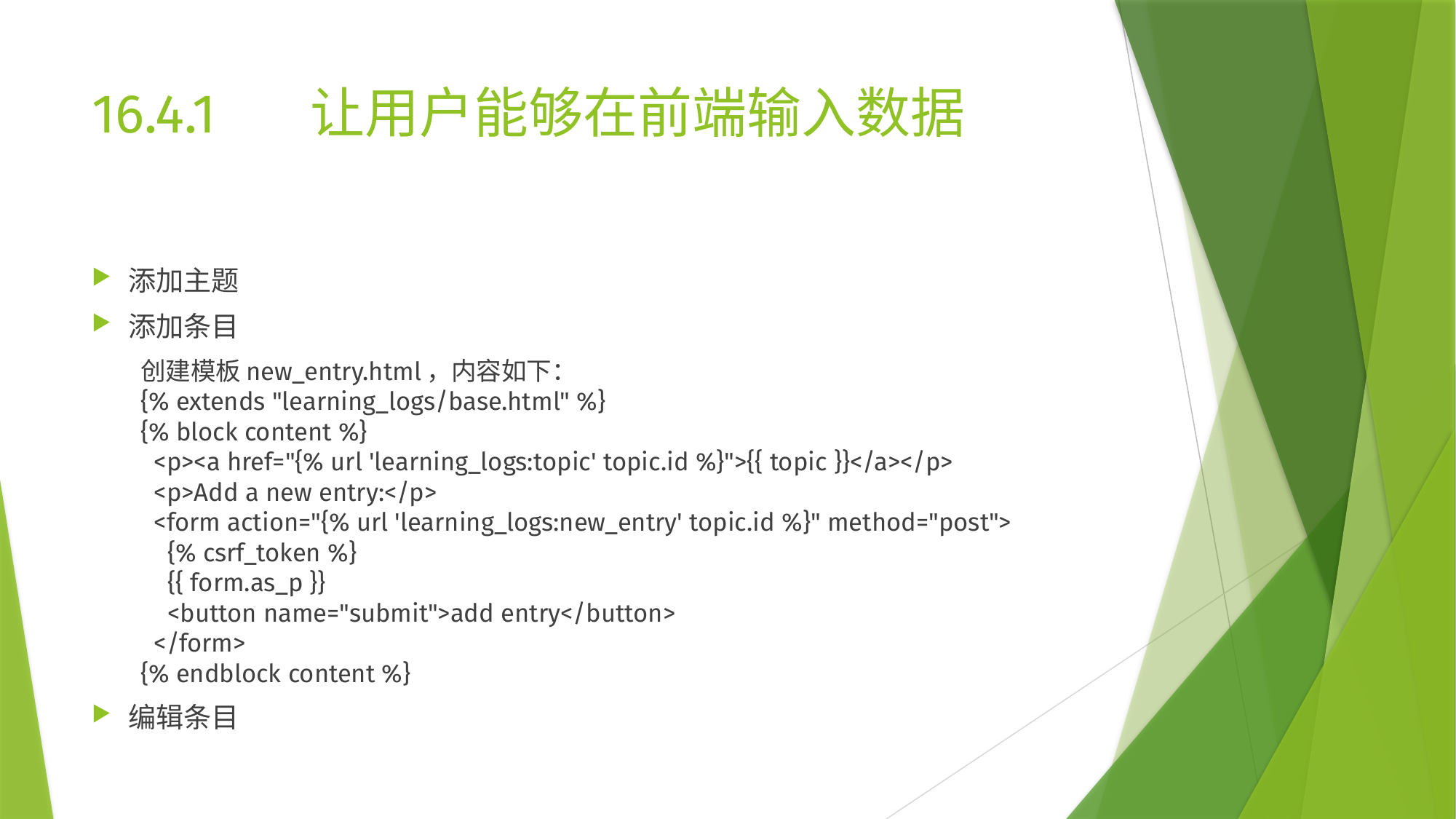

# 16.4.1	让用户能够在前端输入数据
添加主题
添加条目
创建模板new_entry.html，内容如下：
{% extends "learning_logs/base.html" %}
{% block content %}
  <p><a href="{% url 'learning_logs:topic' topic.id %}">{{ topic }}</a></p>
  <p>Add a new entry:</p>
  <form action="{% url 'learning_logs:new_entry' topic.id %}" method="post">
    {% csrf_token %}
    {{ form.as_p }}
    <button name="submit">add entry</button>
  </form>
{% endblock content %}
编辑条目